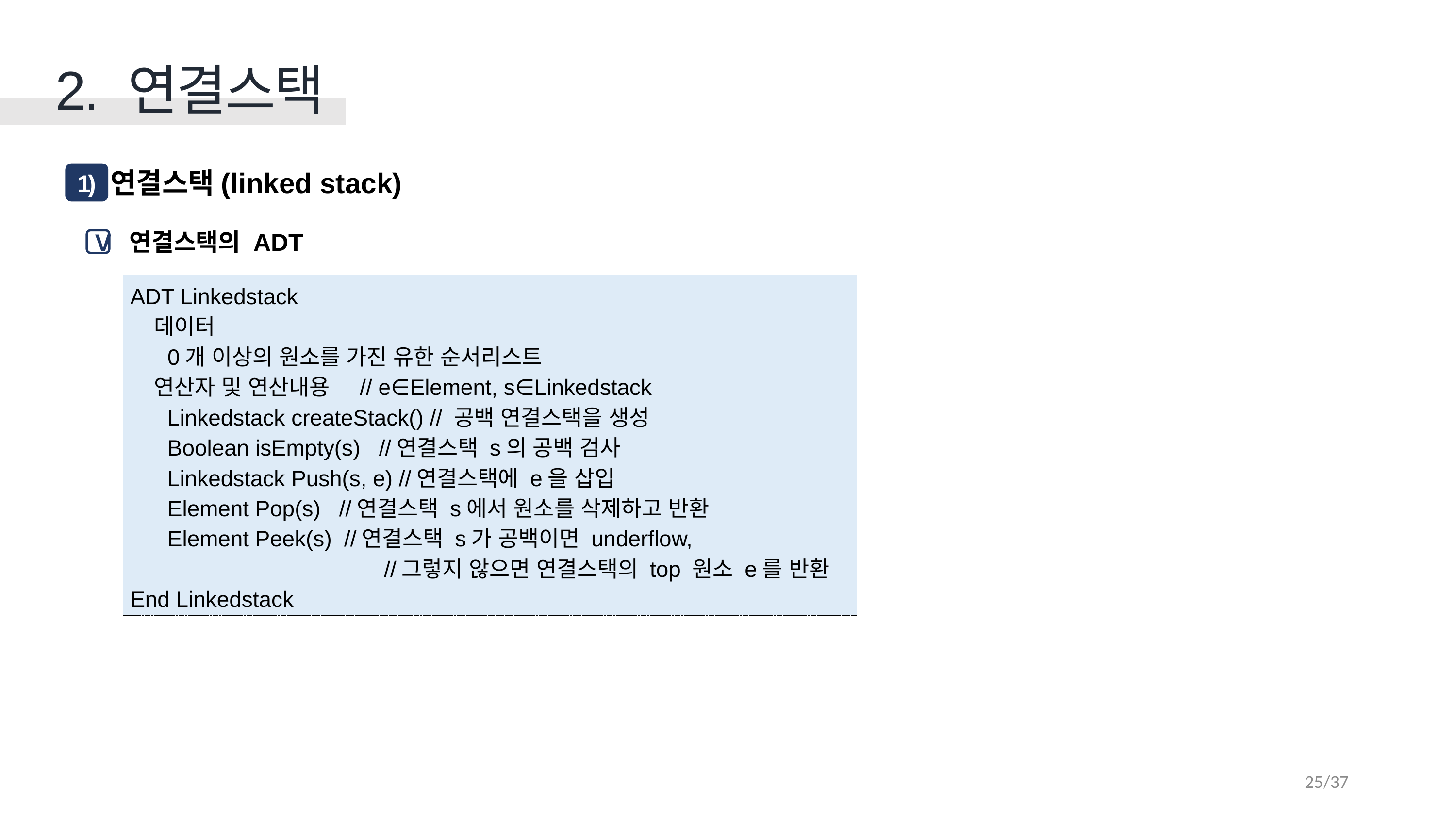

2. 연결스택

연결스택(linked stack)
1)
 연결스택의 ADT
V
ADT Linkedstack
   데이터
      0개 이상의 원소를 가진 유한 순서리스트
   연산자 및 연산내용    // e∈Element, s∈Linkedstack
      Linkedstack createStack() // 공백 연결스택을 생성
      Boolean isEmpty(s)   //연결스택 s의 공백 검사
      Linkedstack Push(s, e) //연결스택에 e을 삽입
      Element Pop(s)   //연결스택 s에서 원소를 삭제하고 반환
      Element Peek(s)  //연결스택 s가 공백이면 underflow,
                                         //그렇지 않으면 연결스택의 top 원소 e를 반환
End Linkedstack
25/37